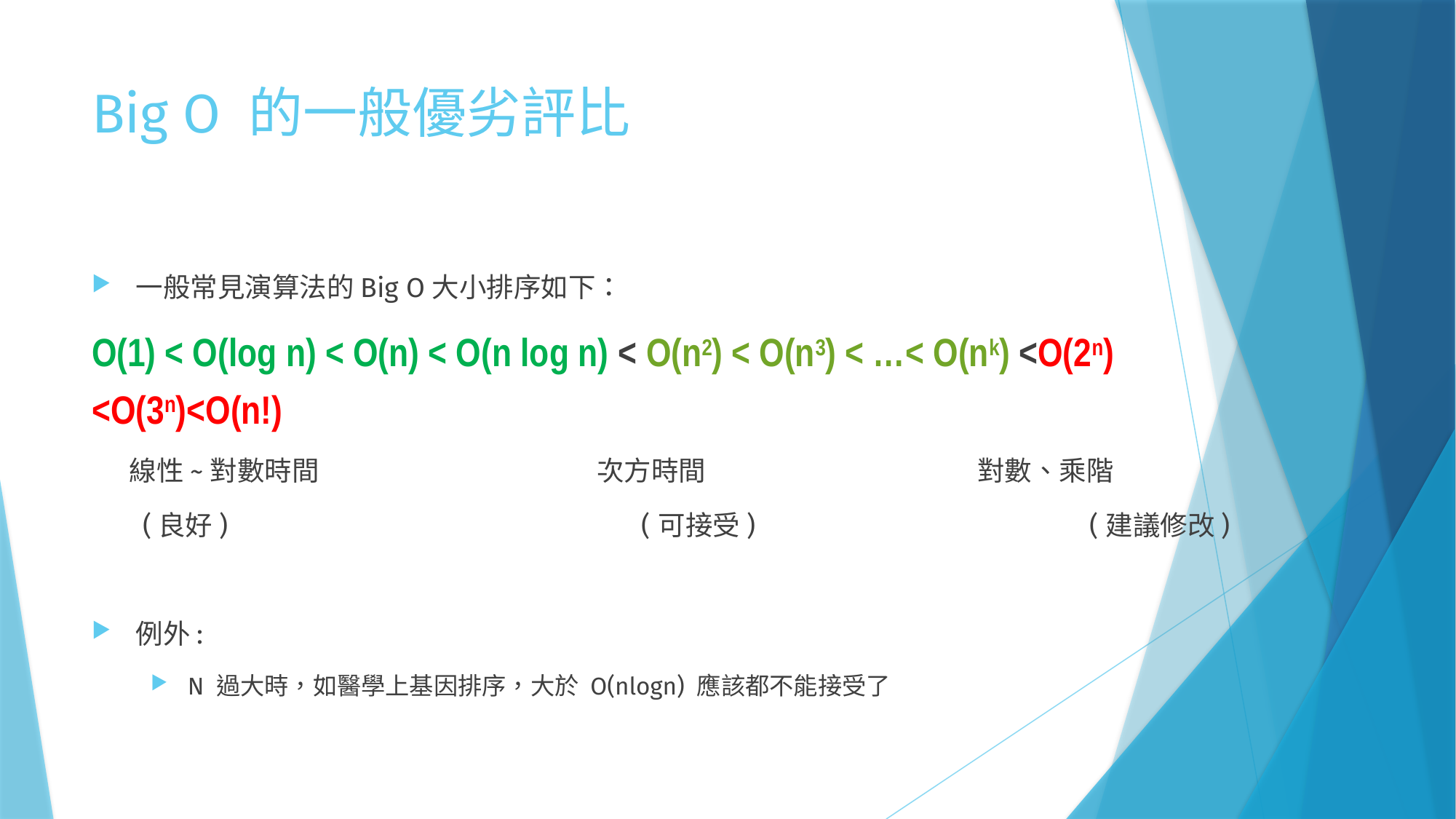

# Big O 的一般優劣評比
一般常見演算法的Big O大小排序如下：
O(1) < O(log n) < O(n) < O(n log n) < O(n2) < O(n3) < …< O(nk) <O(2n) <O(3n)<O(n!)
     線性~對數時間                                             次方時間                                            對數、乘階
       (良好)                                                         (可接受)                                              (建議修改)

例外:
N 過大時，如醫學上基因排序，大於 O(nlogn) 應該都不能接受了